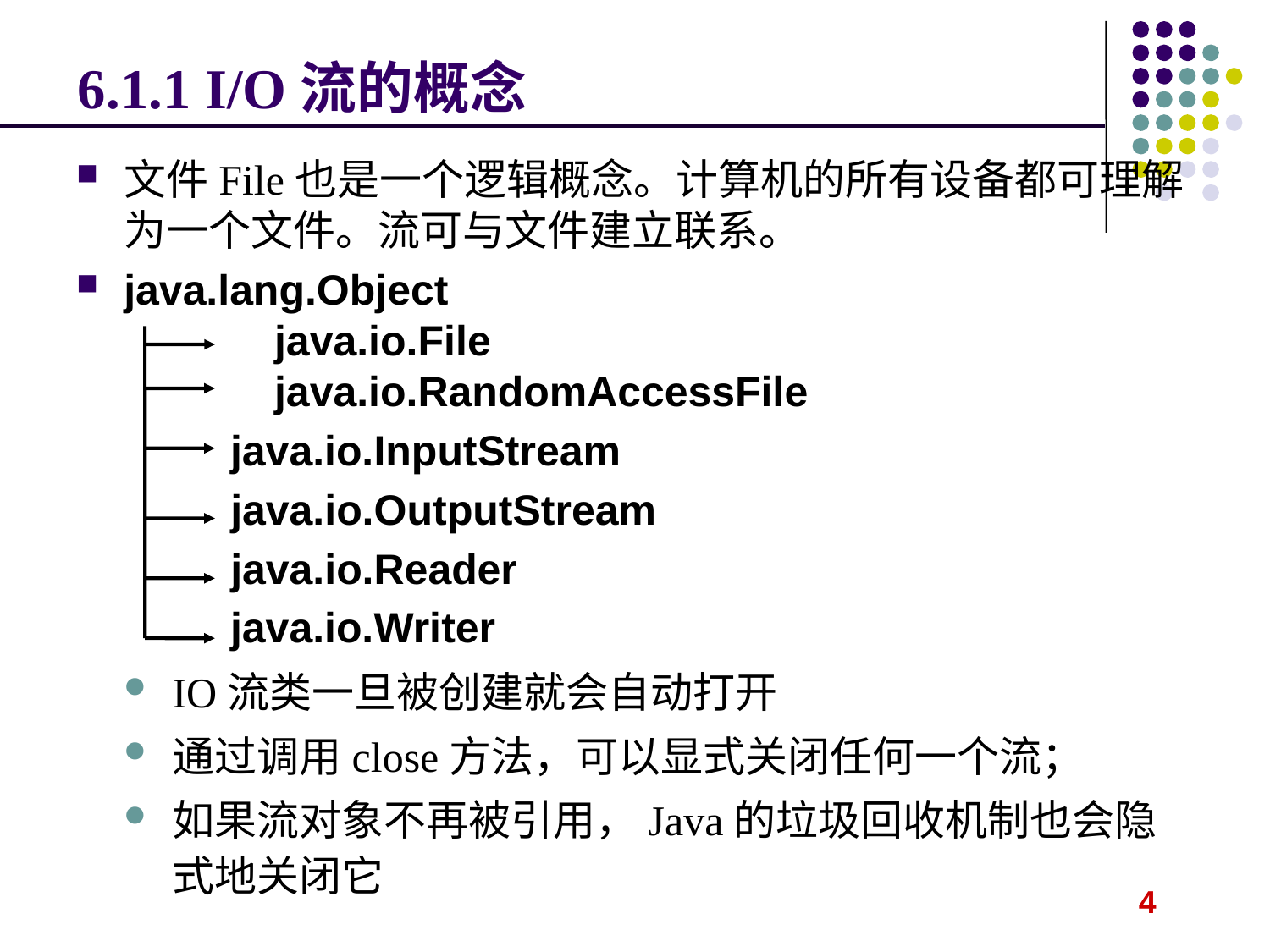

# 6.1.1 I/O流的概念
文件File也是一个逻辑概念。计算机的所有设备都可理解为一个文件。流可与文件建立联系。
java.lang.Object		  					  java.io.File			  				  java.io.RandomAccessFile
             java.io.InputStream
	         java.io.OutputStream
	         java.io.Reader
             java.io.Writer
IO流类一旦被创建就会自动打开
通过调用close方法，可以显式关闭任何一个流；
如果流对象不再被引用，Java的垃圾回收机制也会隐式地关闭它